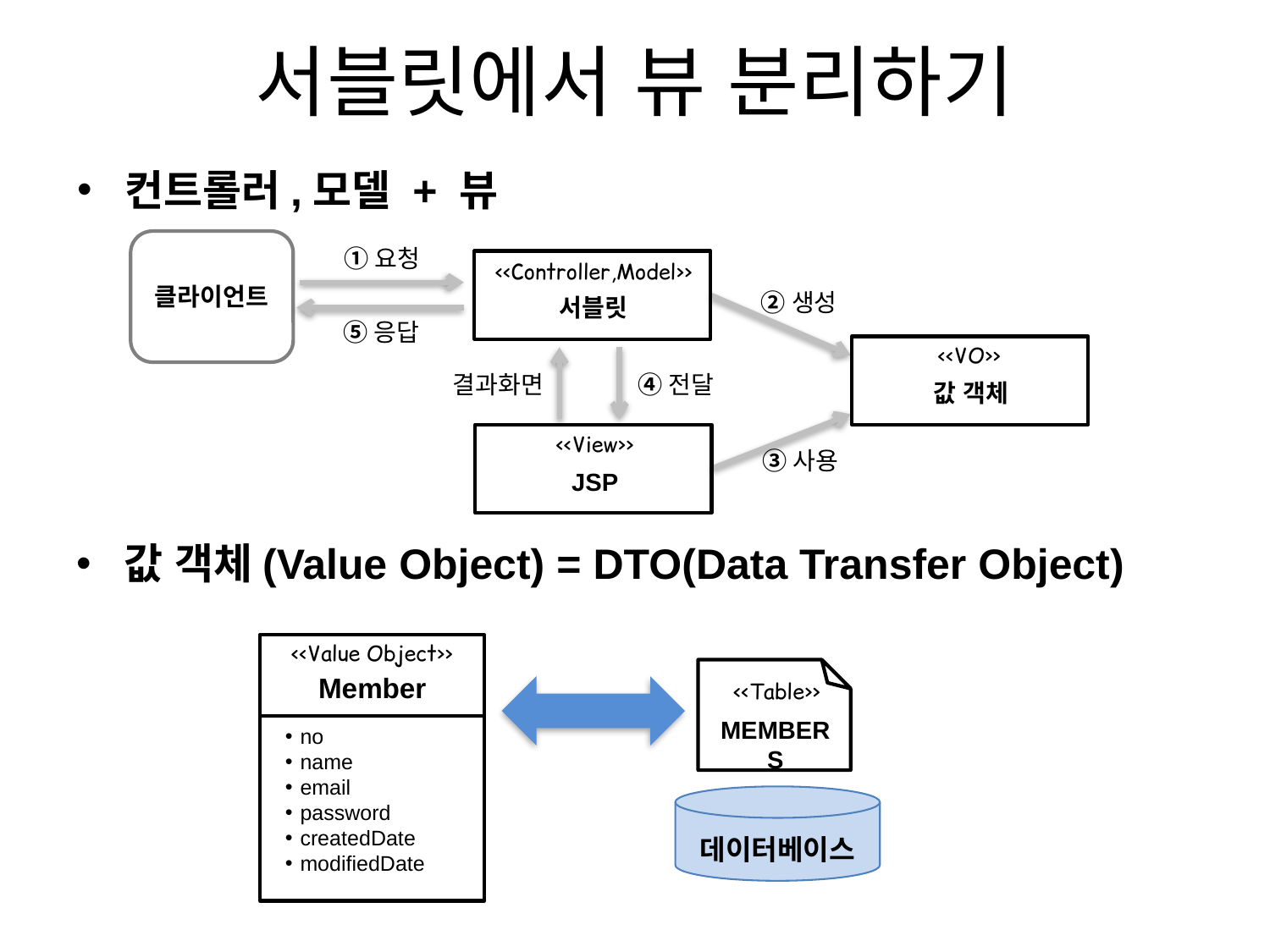

# 서블릿에서 뷰 분리하기
컨트롤러,모델 + 뷰

클라이언트
①요청

서블릿
<<Controller,Model>>
②생성
⑤응답
<<VO>>

값 객체
결과화면
④전달

<<View>>
JSP
③사용
값 객체(Value Object) = DTO(Data Transfer Object)
<<Value Object>>

no
name
email
password
createdDate
modifiedDate

Member
<<Table>>

MEMBERS

데이터베이스